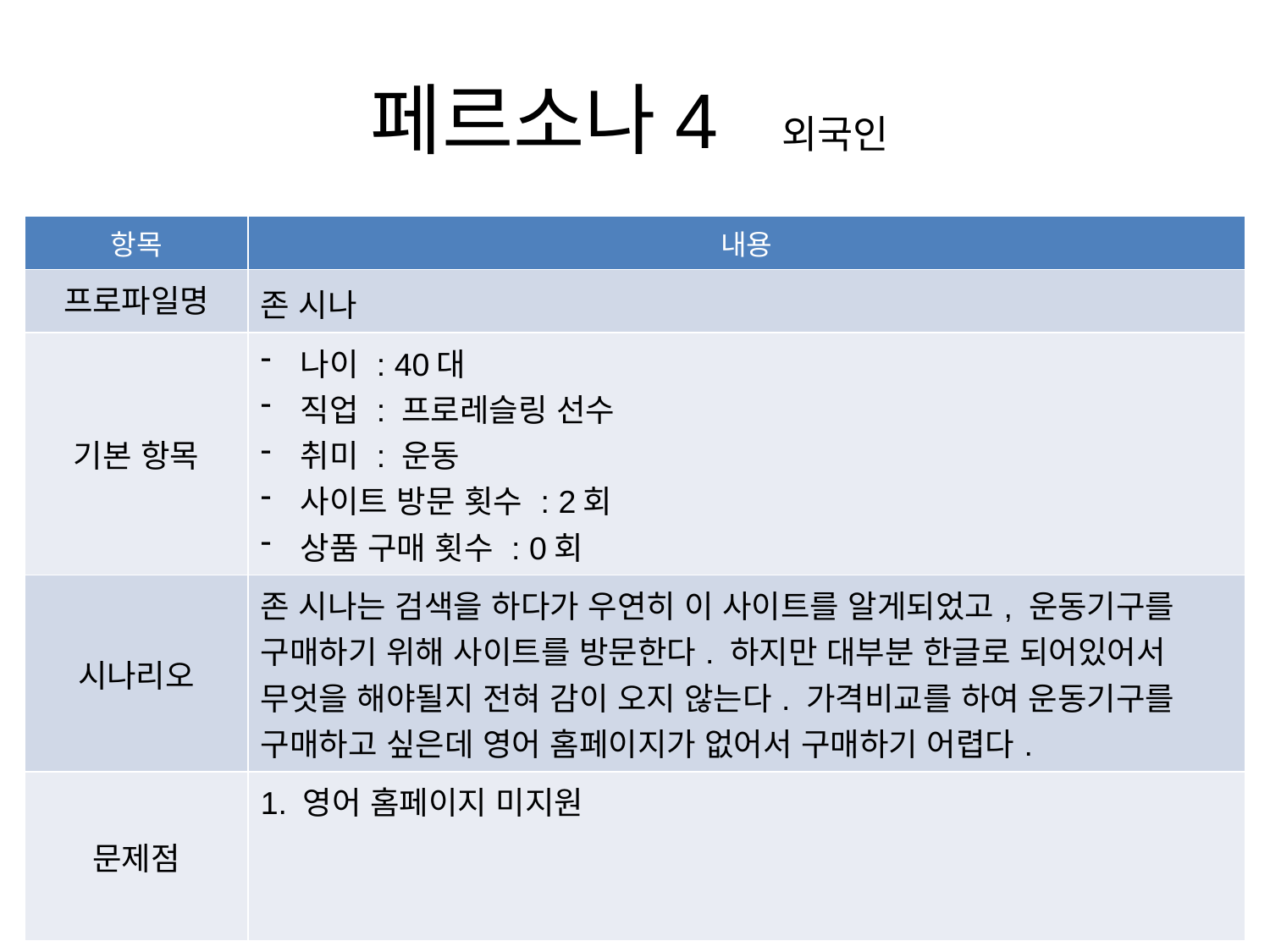

# 페르소나4   외국인
| 항목 | 내용 |
| --- | --- |
| 프로파일명 | 존 시나 |
| 기본 항목 | 나이 : 40대 직업 : 프로레슬링 선수 취미 : 운동 사이트 방문 횟수 : 2회 상품 구매 횟수 : 0회 |
| 시나리오 | 존 시나는 검색을 하다가 우연히 이 사이트를 알게되었고, 운동기구를 구매하기 위해 사이트를 방문한다. 하지만 대부분 한글로 되어있어서 무엇을 해야될지 전혀 감이 오지 않는다. 가격비교를 하여 운동기구를 구매하고 싶은데 영어 홈페이지가 없어서 구매하기 어렵다. |
| 문제점 | 1. 영어 홈페이지 미지원 |